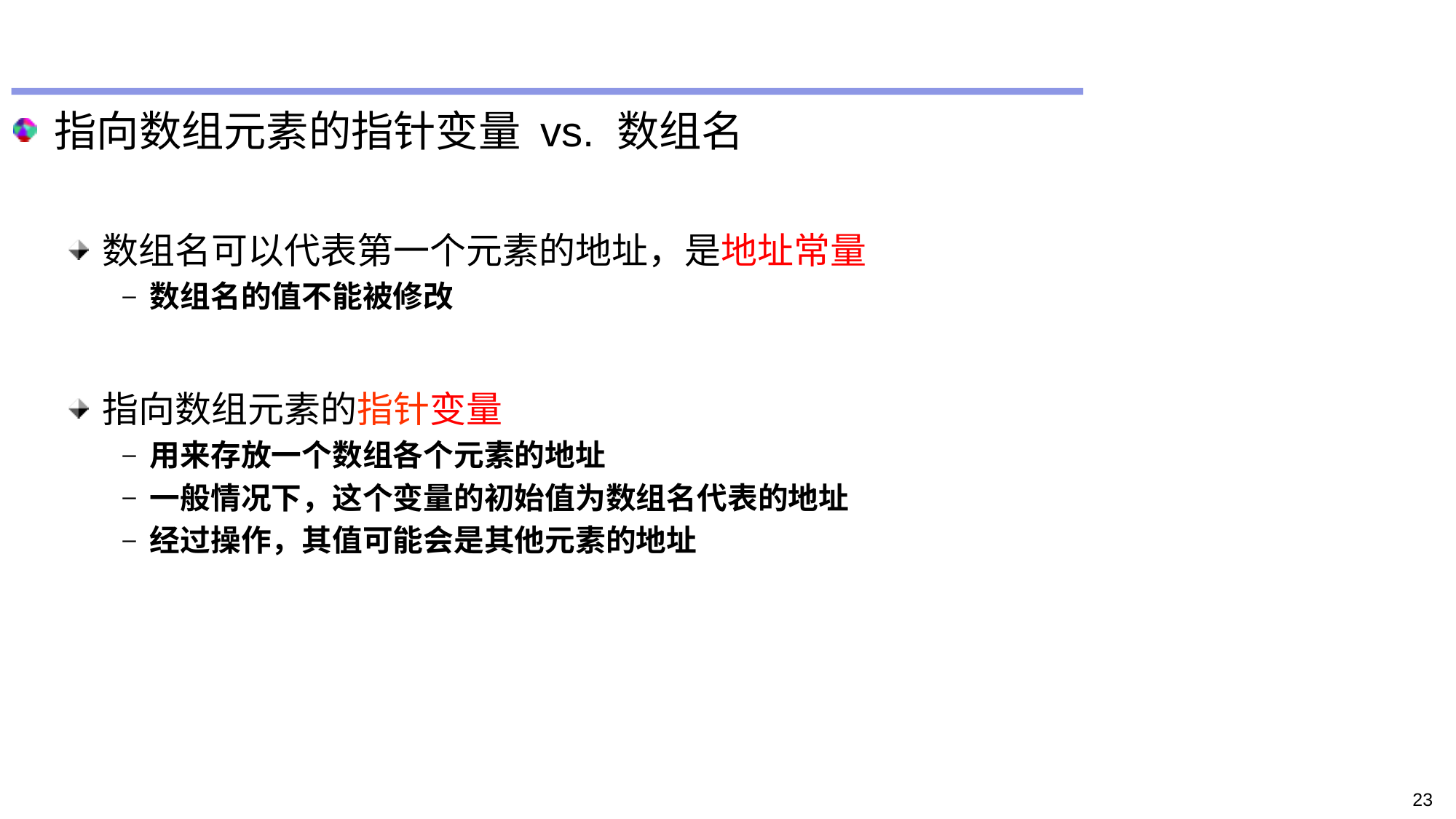

#
指向数组元素的指针变量 vs. 数组名

数组名可以代表第一个元素的地址，是地址常量
数组名的值不能被修改

指向数组元素的指针变量
用来存放一个数组各个元素的地址
一般情况下，这个变量的初始值为数组名代表的地址
经过操作，其值可能会是其他元素的地址
23